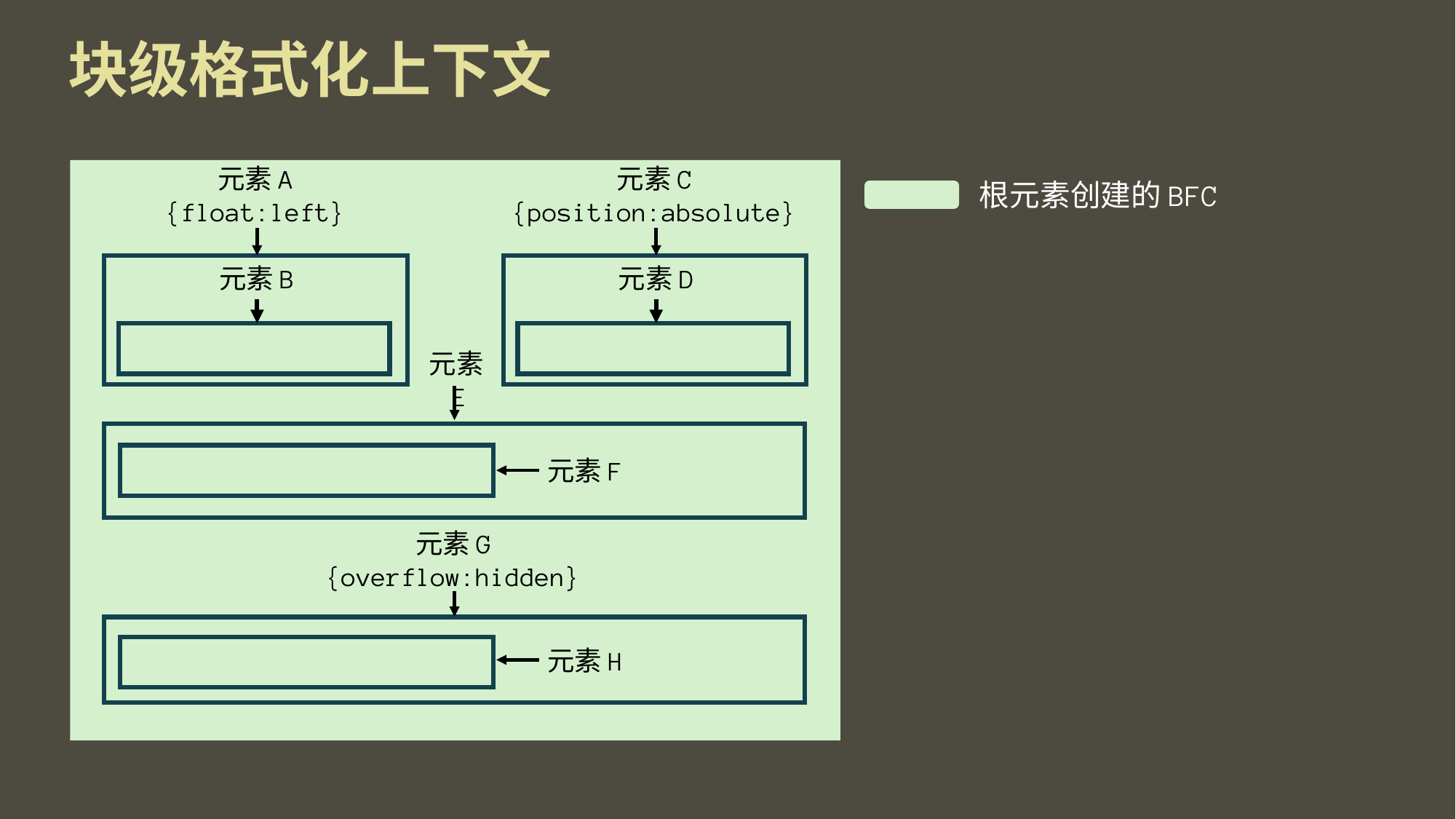

# 块级格式化上下文
元素A
{float:left}
元素C
{position:absolute}

根元素创建的BFC

元素B
元素D

元素E

元素F
元素G
{overflow:hidden}

元素H